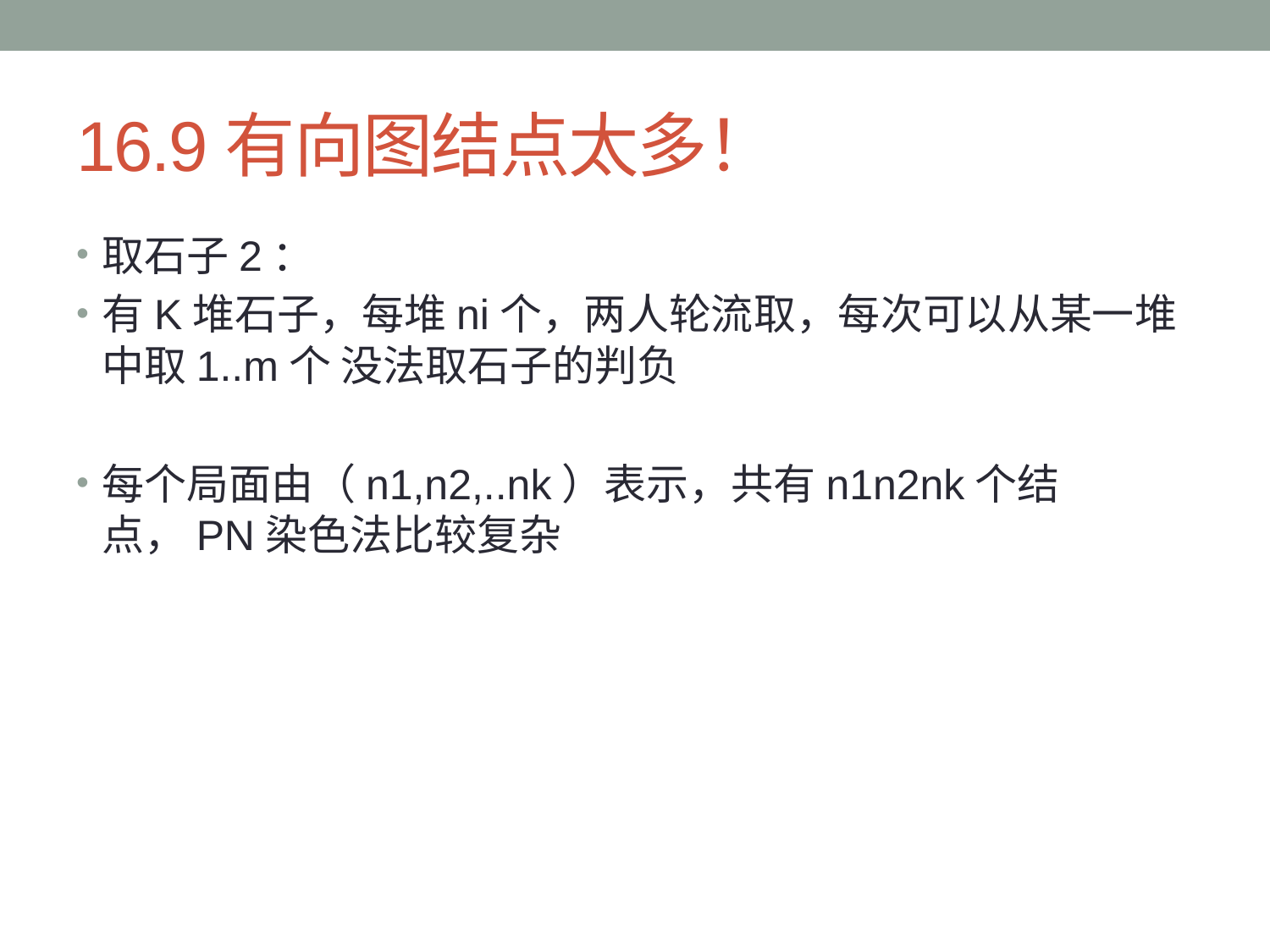

# 16.9有向图结点太多！
取石子2：
有K堆石子，每堆ni个，两人轮流取，每次可以从某一堆中取1..m个 没法取石子的判负

每个局面由（n1,n2,..nk）表示，共有n1n2nk个结点，PN染色法比较复杂